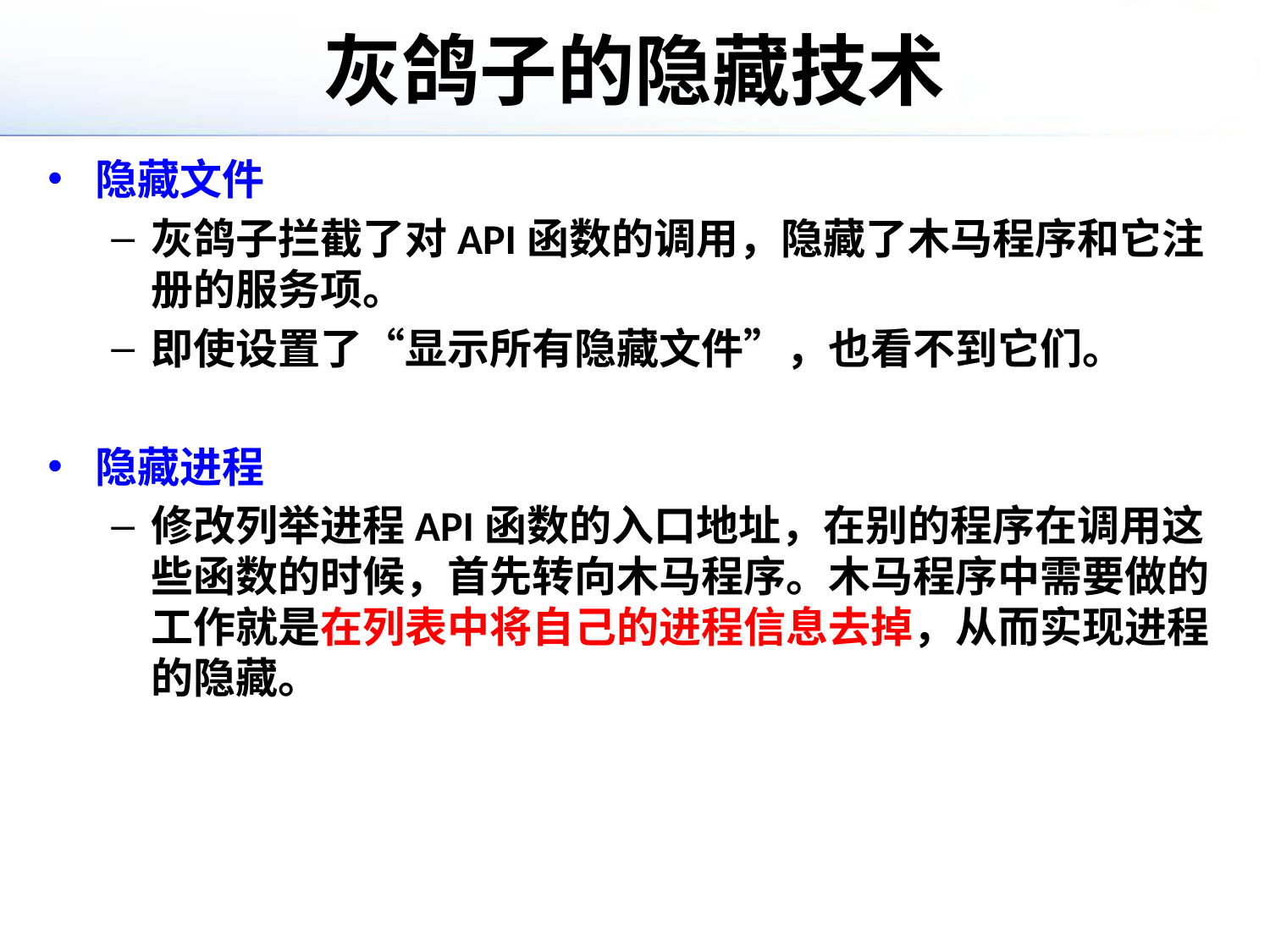

# 灰鸽子的隐藏技术
隐藏文件
灰鸽子拦截了对API函数的调用，隐藏了木马程序和它注册的服务项。
即使设置了“显示所有隐藏文件”，也看不到它们。

隐藏进程
修改列举进程API函数的入口地址，在别的程序在调用这些函数的时候，首先转向木马程序。木马程序中需要做的工作就是在列表中将自己的进程信息去掉，从而实现进程的隐藏。